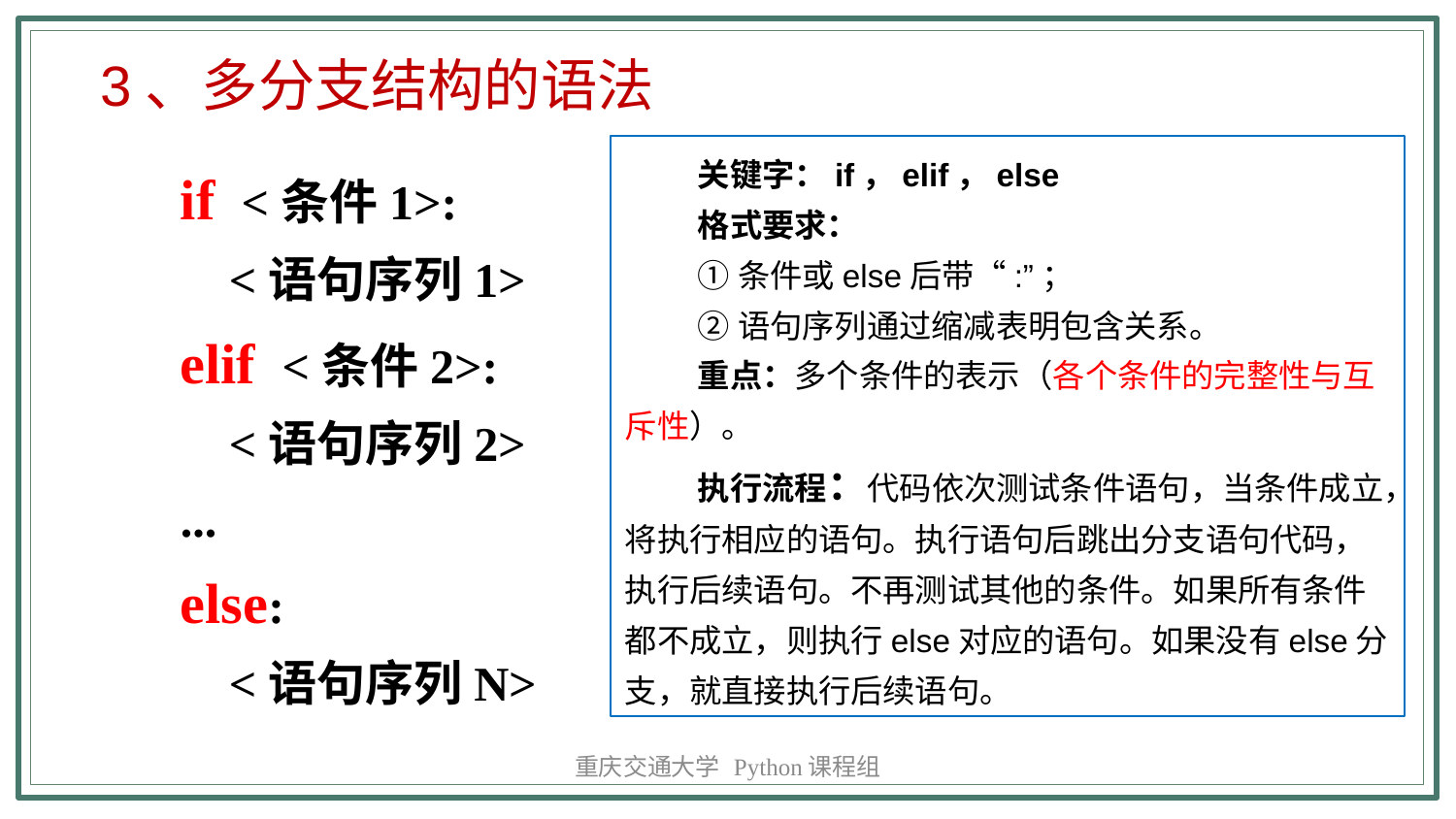

3、多分支结构的语法
关键字：if，elif，else
格式要求：
①条件或else后带“:”；
②语句序列通过缩减表明包含关系。
重点：多个条件的表示（各个条件的完整性与互斥性）。
执行流程：代码依次测试条件语句，当条件成立，将执行相应的语句。执行语句后跳出分支语句代码，执行后续语句。不再测试其他的条件。如果所有条件都不成立，则执行else对应的语句。如果没有else分支，就直接执行后续语句。
if  <条件1>:
    <语句序列1>
elif  <条件2>:
    <语句序列2>
...
else:
    <语句序列N>
重庆交通大学 Python课程组